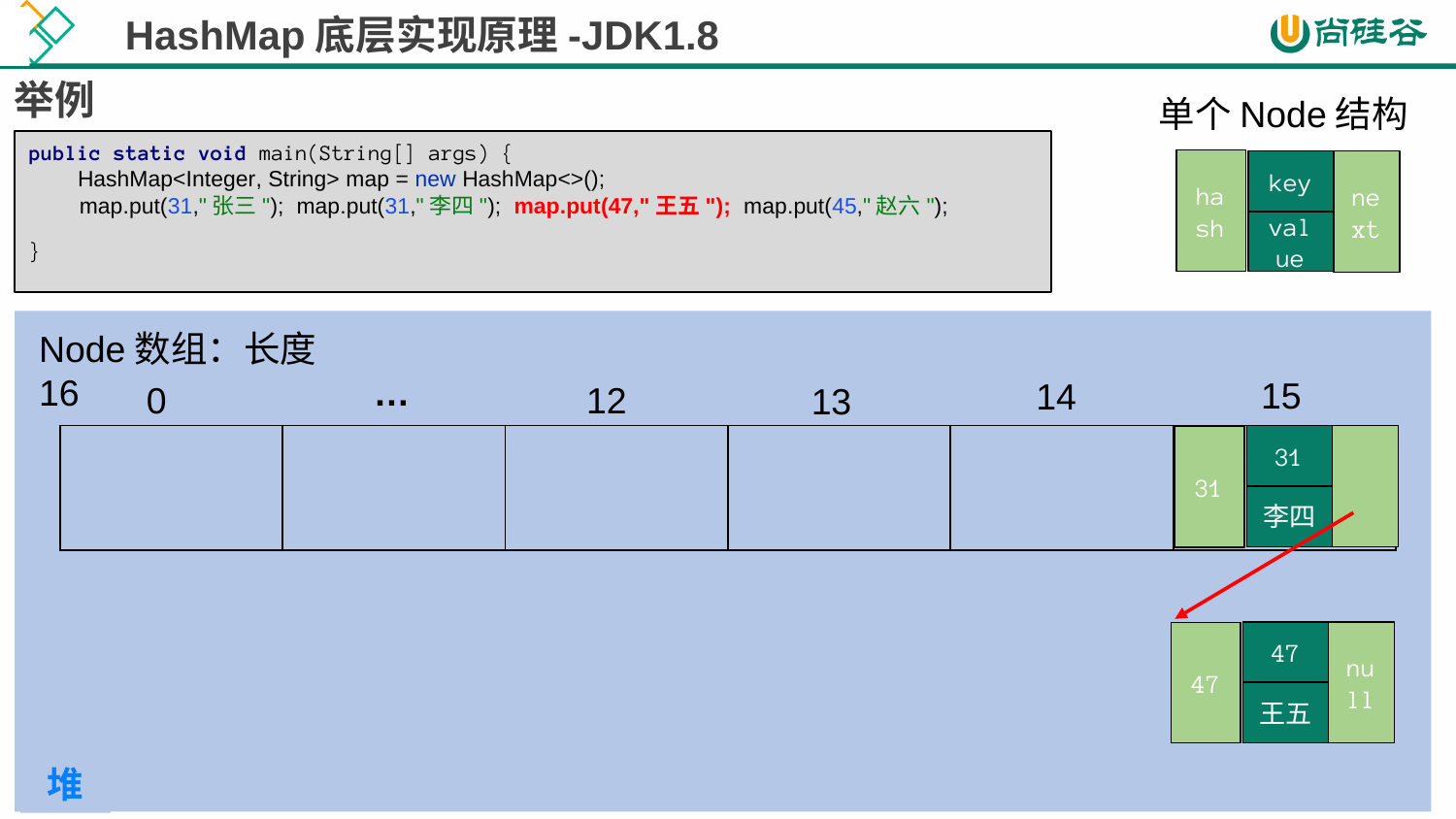

HashMap底层实现原理-JDK1.8

举例
单个Node结构
public static void main(String[] args) {
    HashMap<Integer, String> map = new HashMap<>();
        map.put(31,"张三");  map.put(31,"李四");  map.put(47,"王五");  map.put(45,"赵六");
}

hash
key
next
value

堆
Node数组：长度16
…
15
14
0
12
13
|  |  |  |  |  |  |
| --- | --- | --- | --- | --- | --- |
31

31
李四
47
null
47
王五